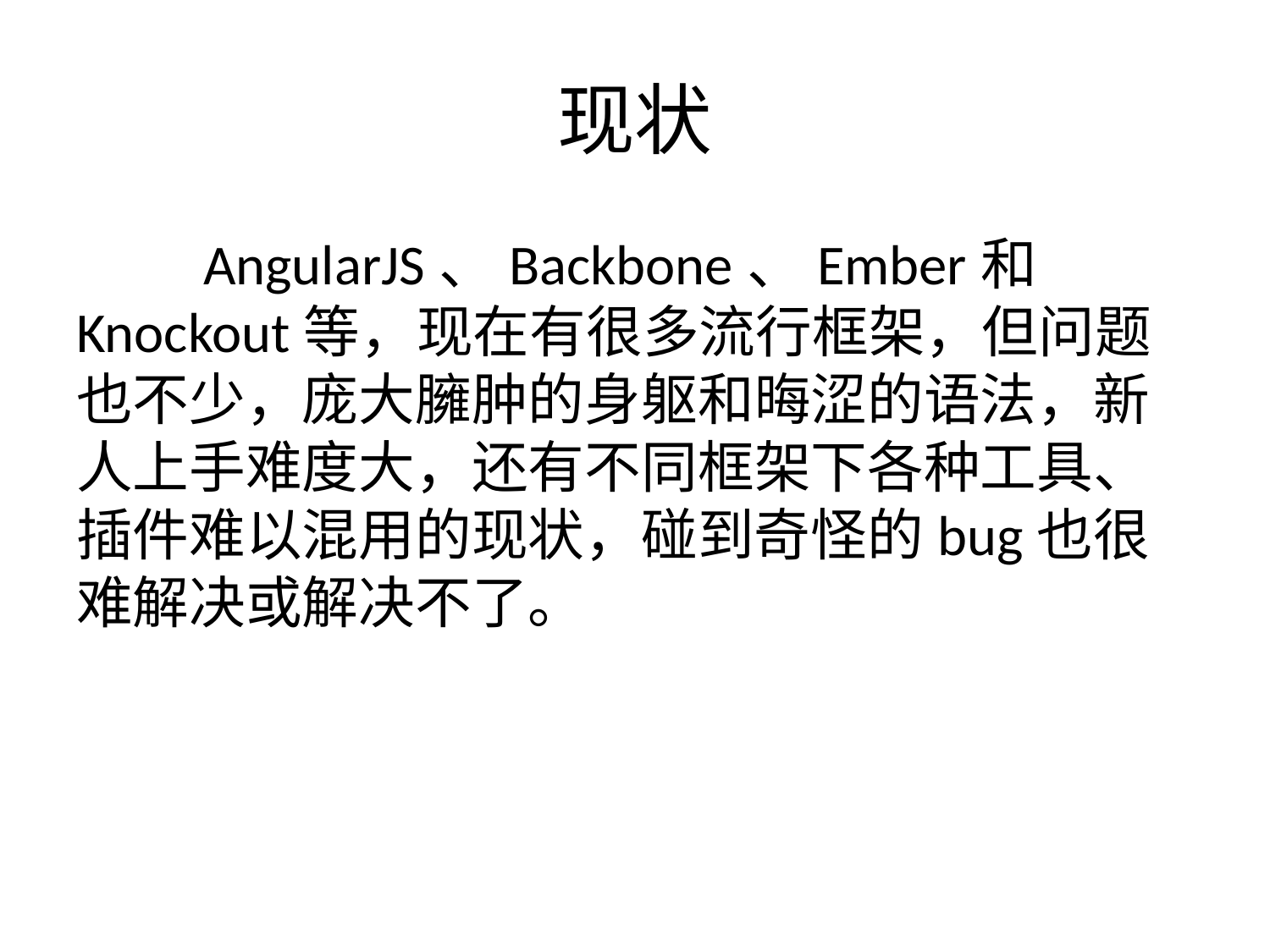

# 现状
 	AngularJS、Backbone、Ember和Knockout等，现在有很多流行框架，但问题也不少，庞大臃肿的身躯和晦涩的语法，新人上手难度大，还有不同框架下各种工具、插件难以混用的现状，碰到奇怪的bug也很难解决或解决不了。